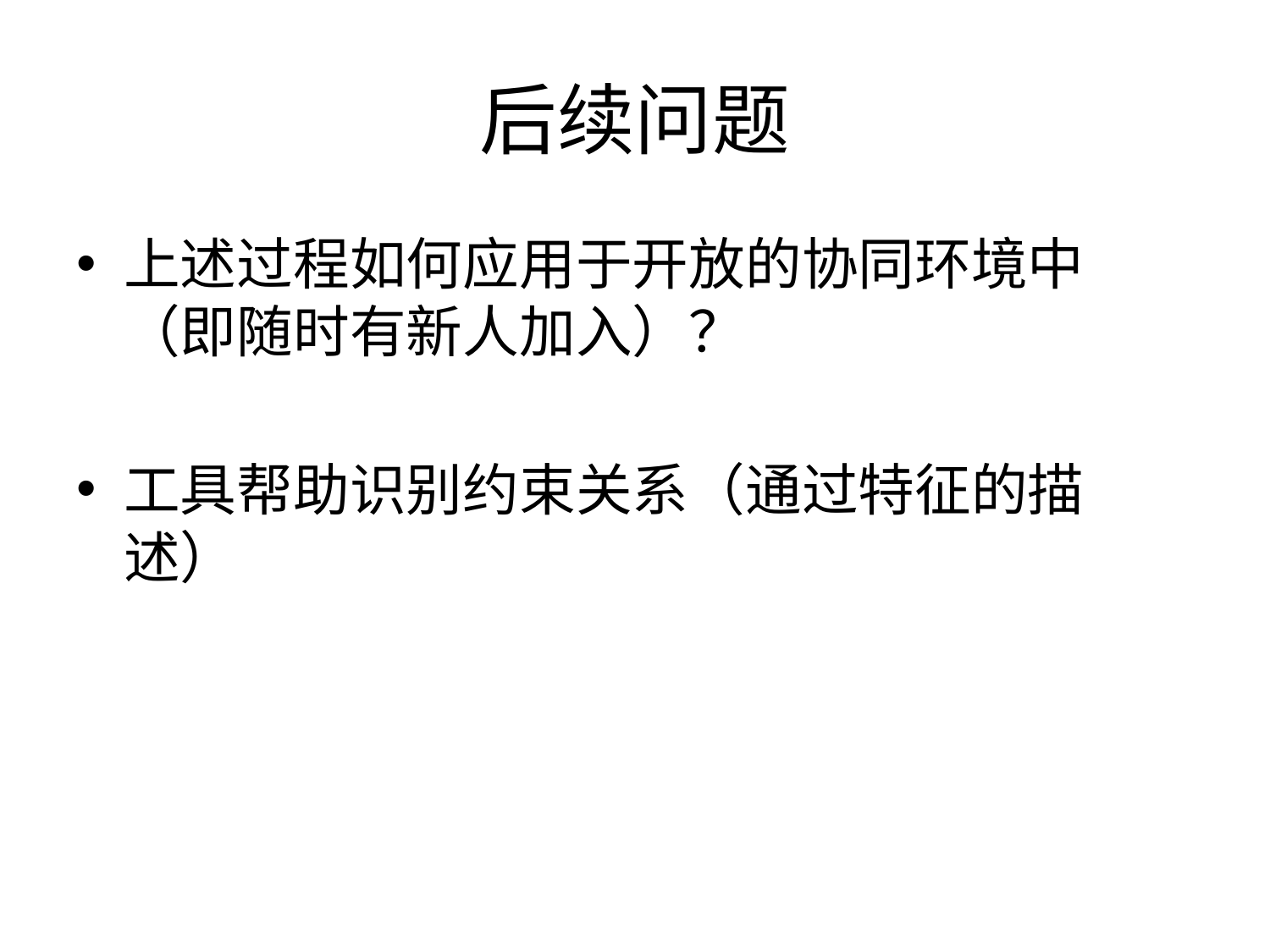

# 后续问题
上述过程如何应用于开放的协同环境中（即随时有新人加入）？

工具帮助识别约束关系（通过特征的描述）